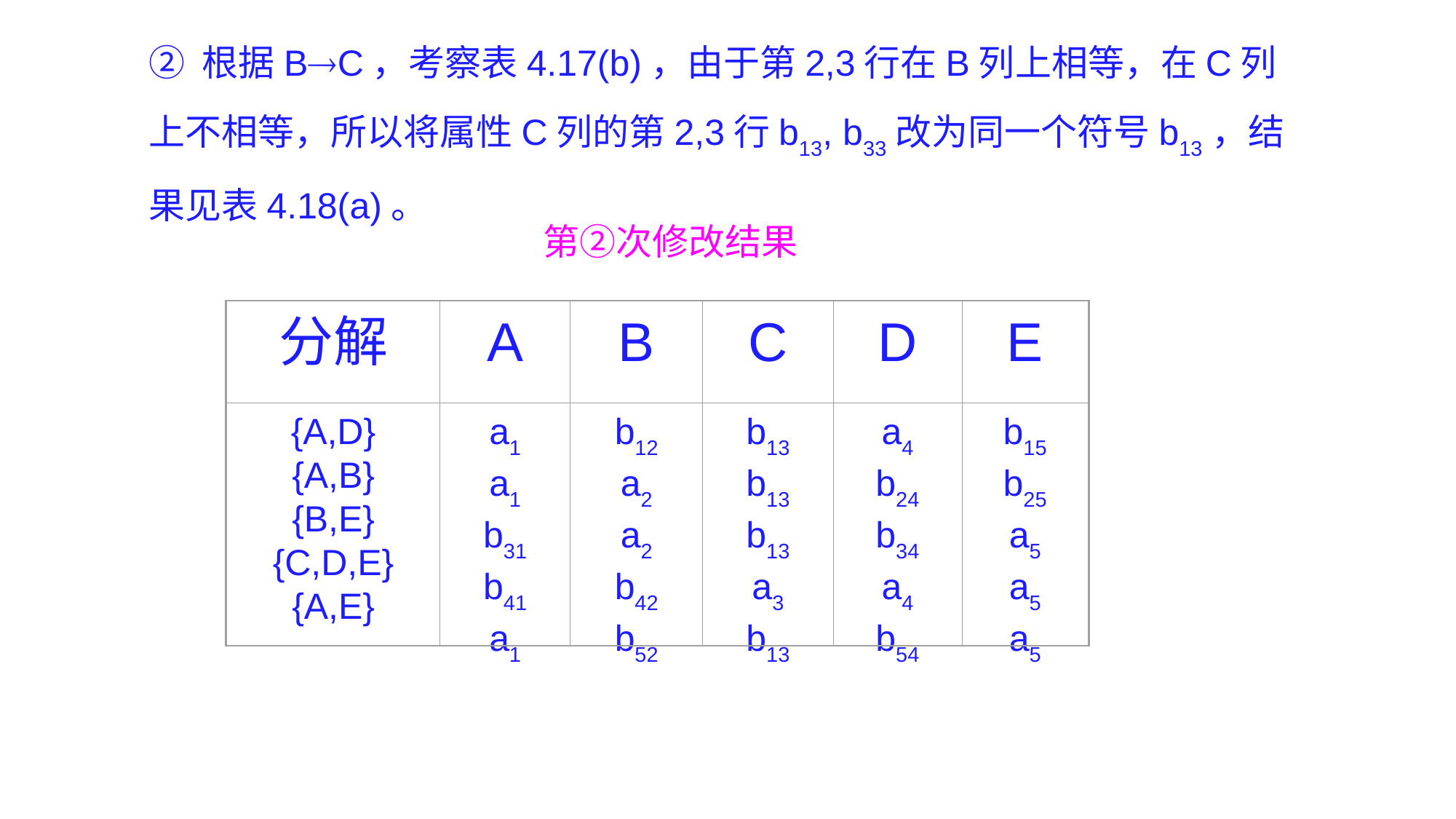

② 根据B→C，考察表4.17(b)，由于第2,3行在B列上相等，在C列上不相等，所以将属性C列的第2,3行b13, b33改为同一个符号b13，结果见表4.18(a)。
第②次修改结果

分解

A

B

C

D

E

{A,D}
{A,B}
{B,E}
{C,D,E}
{A,E}

a1
a1
b31
b41
a1

b12
a2
a2
b42
b52

b13
b13
b13
a3
b13

a4
b24
b34
a4
b54

b15
b25
a5
a5
a5